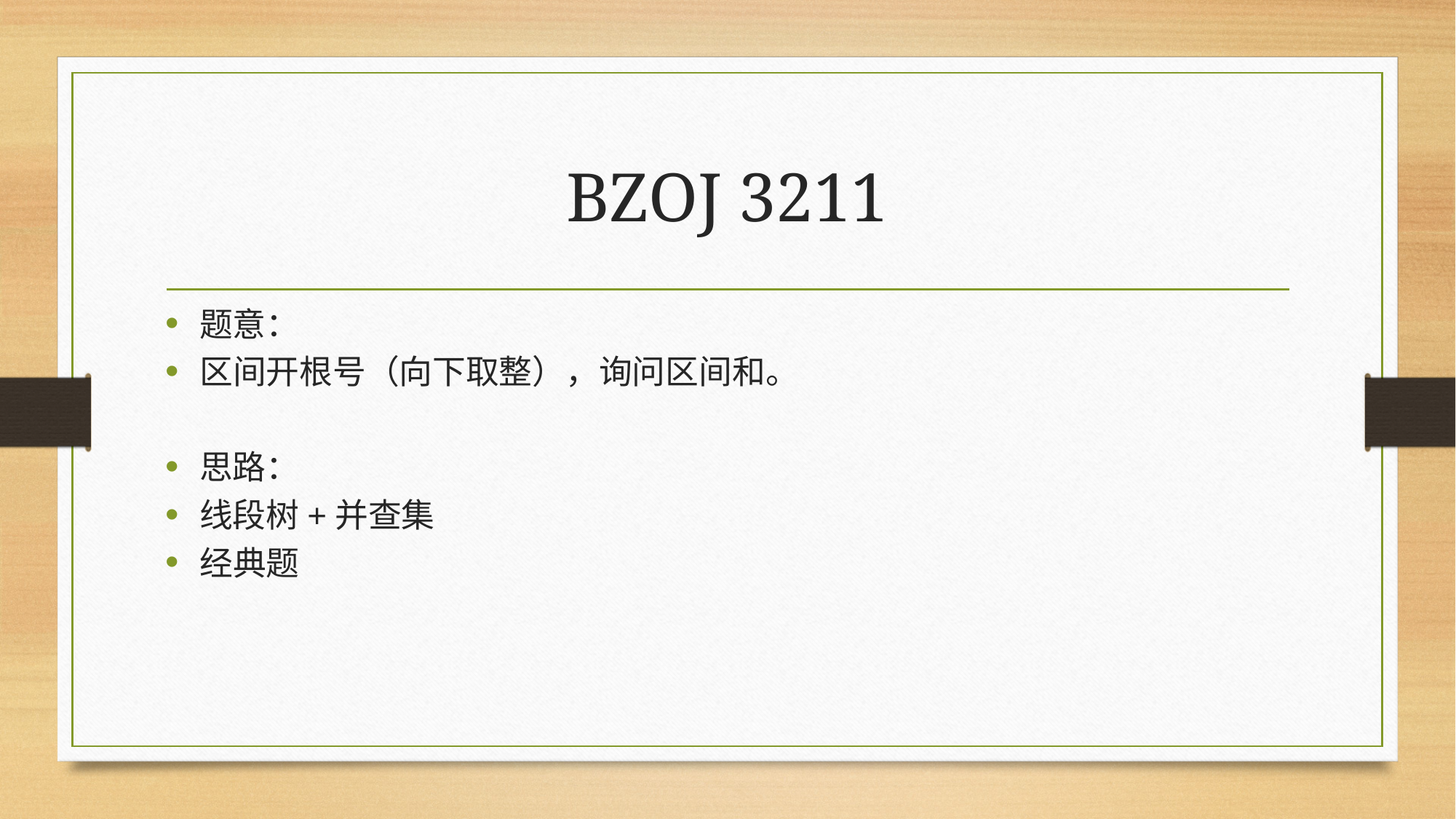

# BZOJ 3211
题意：
区间开根号（向下取整），询问区间和。

思路：
线段树+并查集
经典题